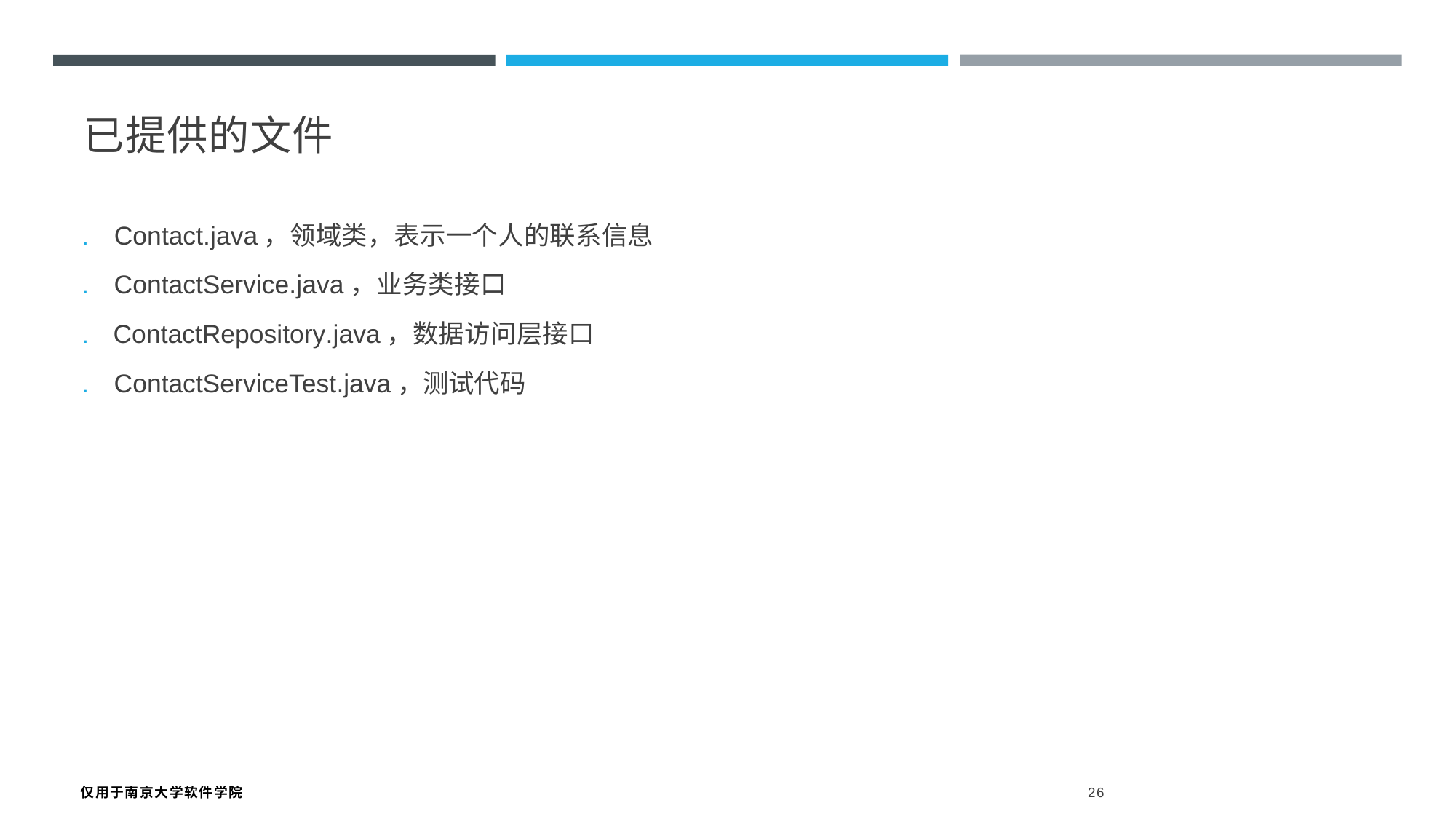

已提供的文件

.   Contact.java，领域类，表示一个人的联系信息
.   ContactService.java，业务类接口
.   ContactRepository.java，数据访问层接口

.   ContactServiceTest.java，测试代码

仅用于南京大学软件学院                                                                                                                                                                                                                                                                                26